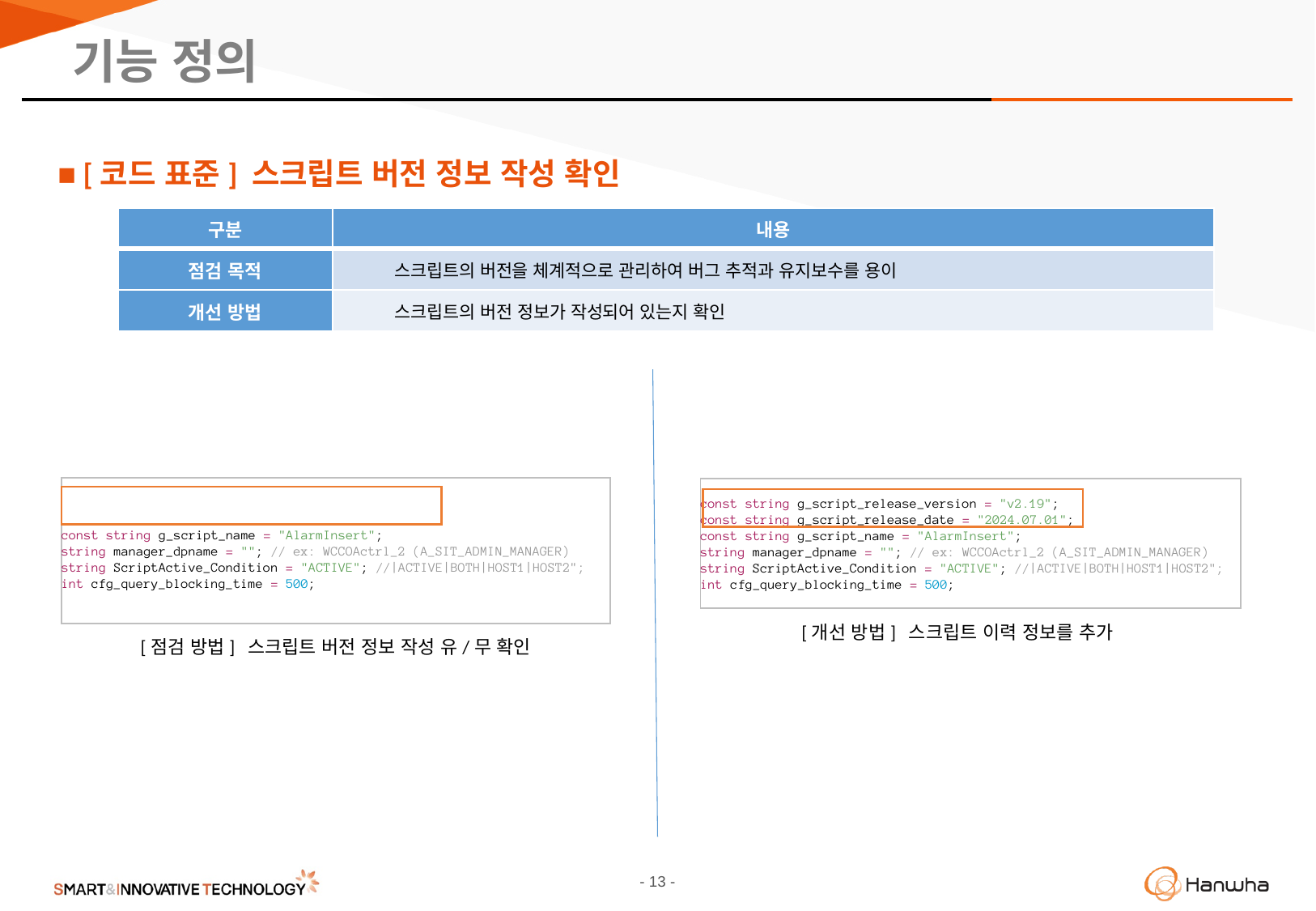

기능 정의
■ [코드 표준] 스크립트 버전 정보 작성 확인
| 구분 | 내용 |
| --- | --- |
| 점검 목적 | 스크립트의 버전을 체계적으로 관리하여 버그 추적과 유지보수를 용이 |
| 개선 방법 | 스크립트의 버전 정보가 작성되어 있는지 확인 |

const string g_script_name = "AlarmInsert";
string manager_dpname = ""; // ex: WCCOActrl_2 (A_SIT_ADMIN_MANAGER)
string ScriptActive_Condition = "ACTIVE"; //|ACTIVE|BOTH|HOST1|HOST2";
int cfg_query_blocking_time = 500;

const string g_script_release_version = "v2.19";
const string g_script_release_date = "2024.07.01";
const string g_script_name = "AlarmInsert";
string manager_dpname = ""; // ex: WCCOActrl_2 (A_SIT_ADMIN_MANAGER)
string ScriptActive_Condition = "ACTIVE"; //|ACTIVE|BOTH|HOST1|HOST2";
int cfg_query_blocking_time = 500;

[개선 방법]  스크립트 이력 정보를 추가
[점검 방법]  스크립트 버전 정보 작성 유/무 확인